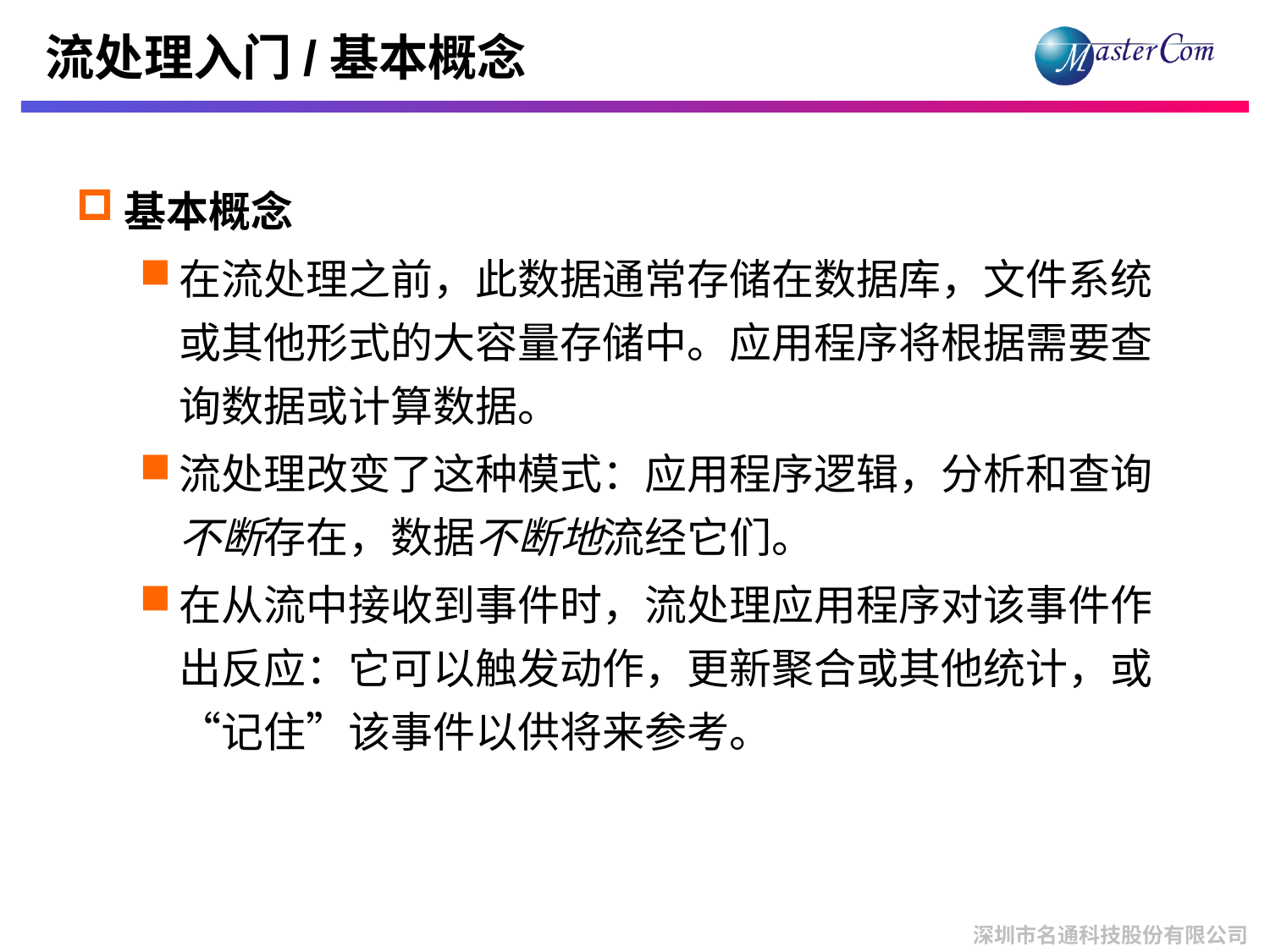

# 流处理入门/基本概念
基本概念
在流处理之前，此数据通常存储在数据库，文件系统或其他形式的大容量存储中。应用程序将根据需要查询数据或计算数据。
流处理改变了这种模式：应用程序逻辑，分析和查询不断存在，数据不断地流经它们。
在从流中接收到事件时，流处理应用程序对该事件作出反应：它可以触发动作，更新聚合或其他统计，或“记住”该事件以供将来参考。